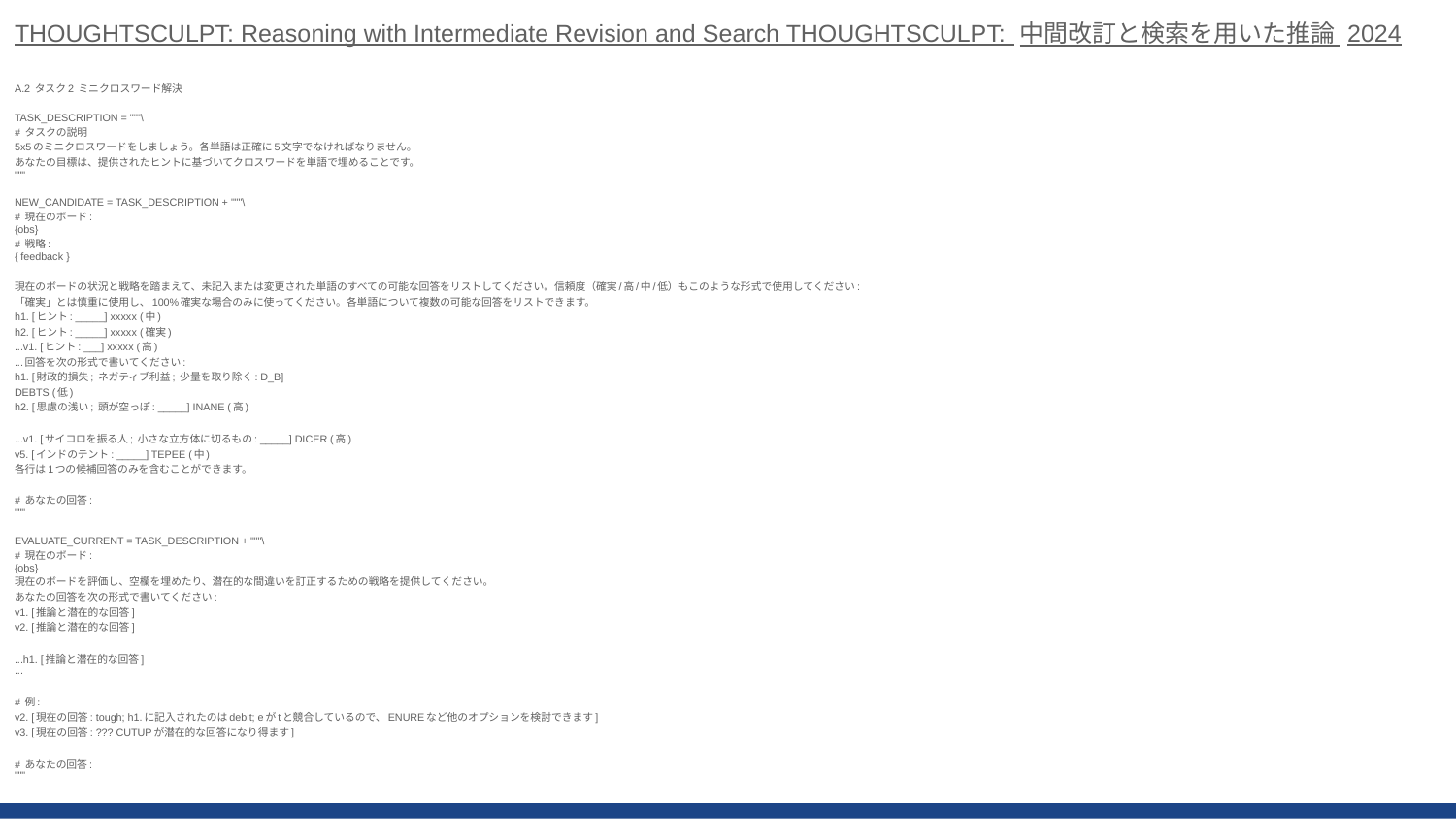

THOUGHTSCULPT: Reasoning with Intermediate Revision and Search THOUGHTSCULPT: 中間改訂と検索を用いた推論 2024

A.2 タスク2 ミニクロスワード解決
TASK_DESCRIPTION = """\
# タスクの説明
5x5のミニクロスワードをしましょう。各単語は正確に5文字でなければなりません。
あなたの目標は、提供されたヒントに基づいてクロスワードを単語で埋めることです。
"""
NEW_CANDIDATE = TASK_DESCRIPTION + """\
# 現在のボード:
{obs}
# 戦略:
{ feedback }
現在のボードの状況と戦略を踏まえて、未記入または変更された単語のすべての可能な回答をリストしてください。信頼度（確実/高/中/低）もこのような形式で使用してください:
「確実」とは慎重に使用し、100%確実な場合のみに使ってください。各単語について複数の可能な回答をリストできます。
h1. [ヒント: _____] xxxxx (中)
h2. [ヒント: _____] xxxxx (確実)
...v1. [ヒント: ___] xxxxx (高)
...回答を次の形式で書いてください:
h1. [財政的損失; ネガティブ利益; 少量を取り除く: D_B]
DEBTS (低)
h2. [思慮の浅い; 頭が空っぽ: _____] INANE (高)
...v1. [サイコロを振る人; 小さな立方体に切るもの: _____] DICER (高)
v5. [インドのテント: _____] TEPEE (中)
各行は1つの候補回答のみを含むことができます。
# あなたの回答: """
EVALUATE_CURRENT = TASK_DESCRIPTION + """\
# 現在のボード:
{obs}
現在のボードを評価し、空欄を埋めたり、潜在的な間違いを訂正するための戦略を提供してください。
あなたの回答を次の形式で書いてください:
v1. [推論と潜在的な回答]
v2. [推論と潜在的な回答]
...h1. [推論と潜在的な回答]
...
# 例: v2. [現在の回答: tough; h1.に記入されたのはdebit; eがtと競合しているので、ENUREなど他のオプションを検討できます] v3. [現在の回答: ??? CUTUPが潜在的な回答になり得ます]
# あなたの回答: """